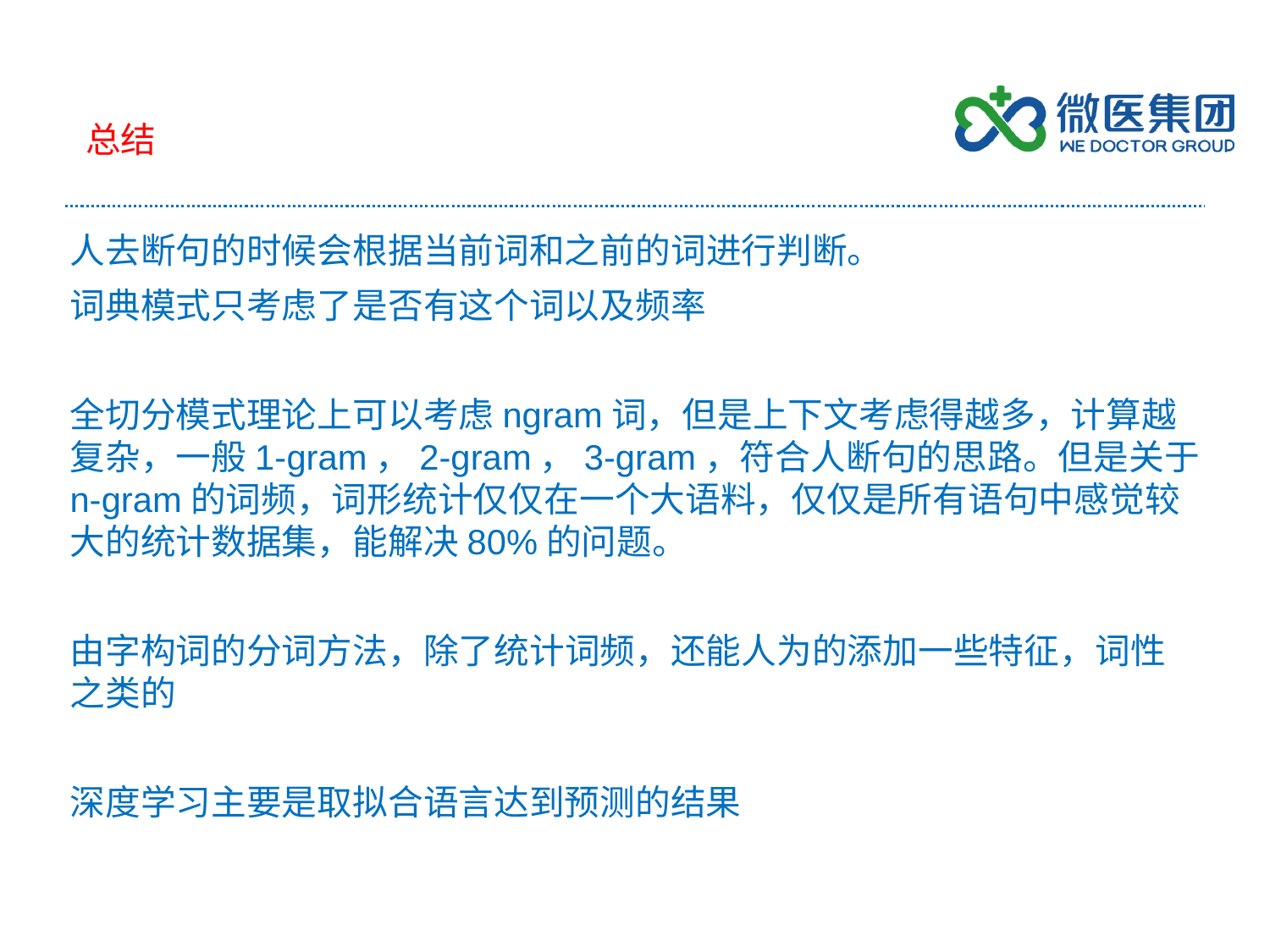

总结
人去断句的时候会根据当前词和之前的词进行判断。
词典模式只考虑了是否有这个词以及频率

全切分模式理论上可以考虑ngram词，但是上下文考虑得越多，计算越复杂，一般1-gram，2-gram，3-gram，符合人断句的思路。但是关于n-gram的词频，词形统计仅仅在一个大语料，仅仅是所有语句中感觉较大的统计数据集，能解决80%的问题。

由字构词的分词方法，除了统计词频，还能人为的添加一些特征，词性之类的

深度学习主要是取拟合语言达到预测的结果